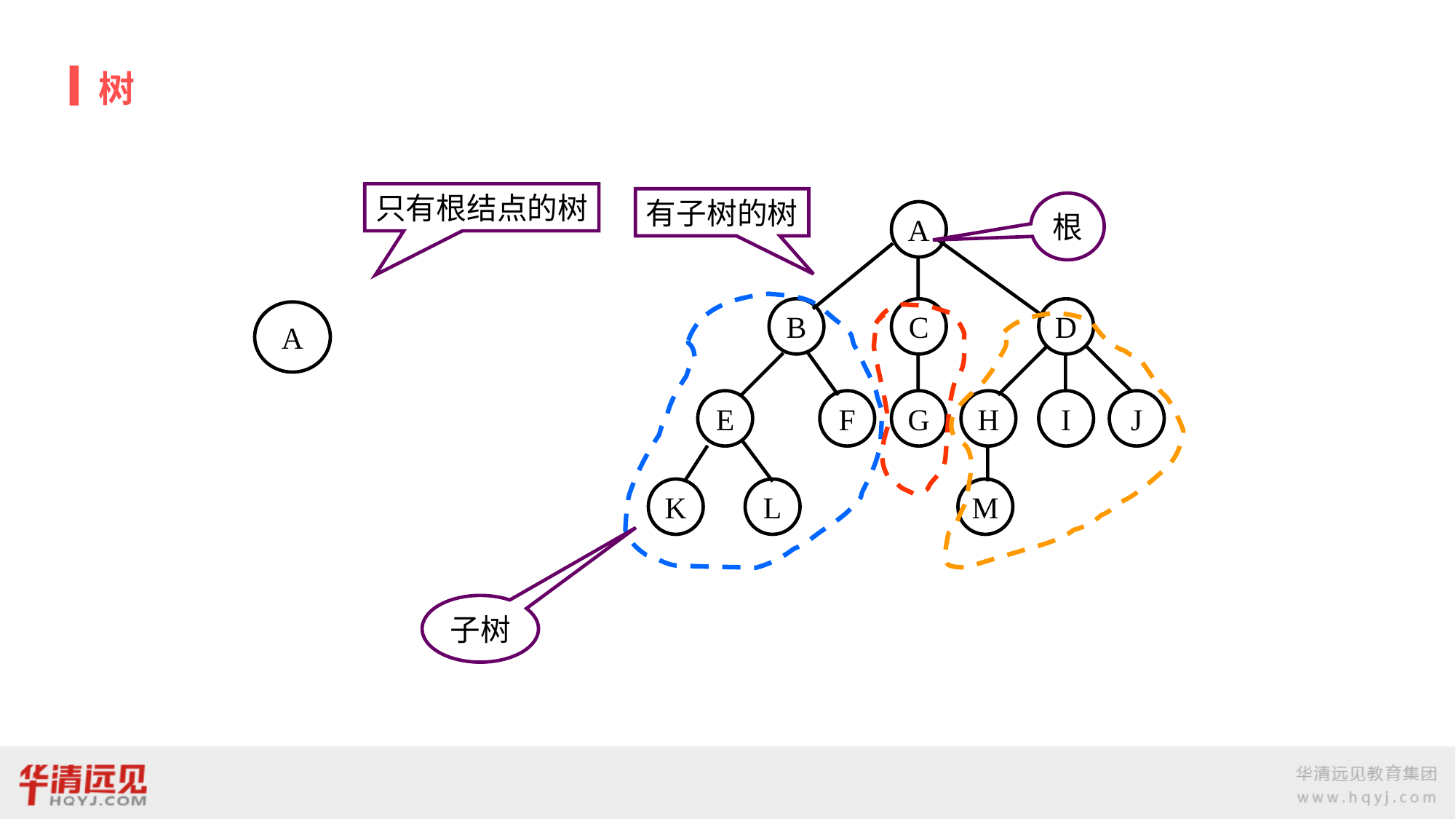

# 树

只有根结点的树
A
有子树的树
A

B
C
D

E
F
G
H
I
J

K
L
M
根

子树